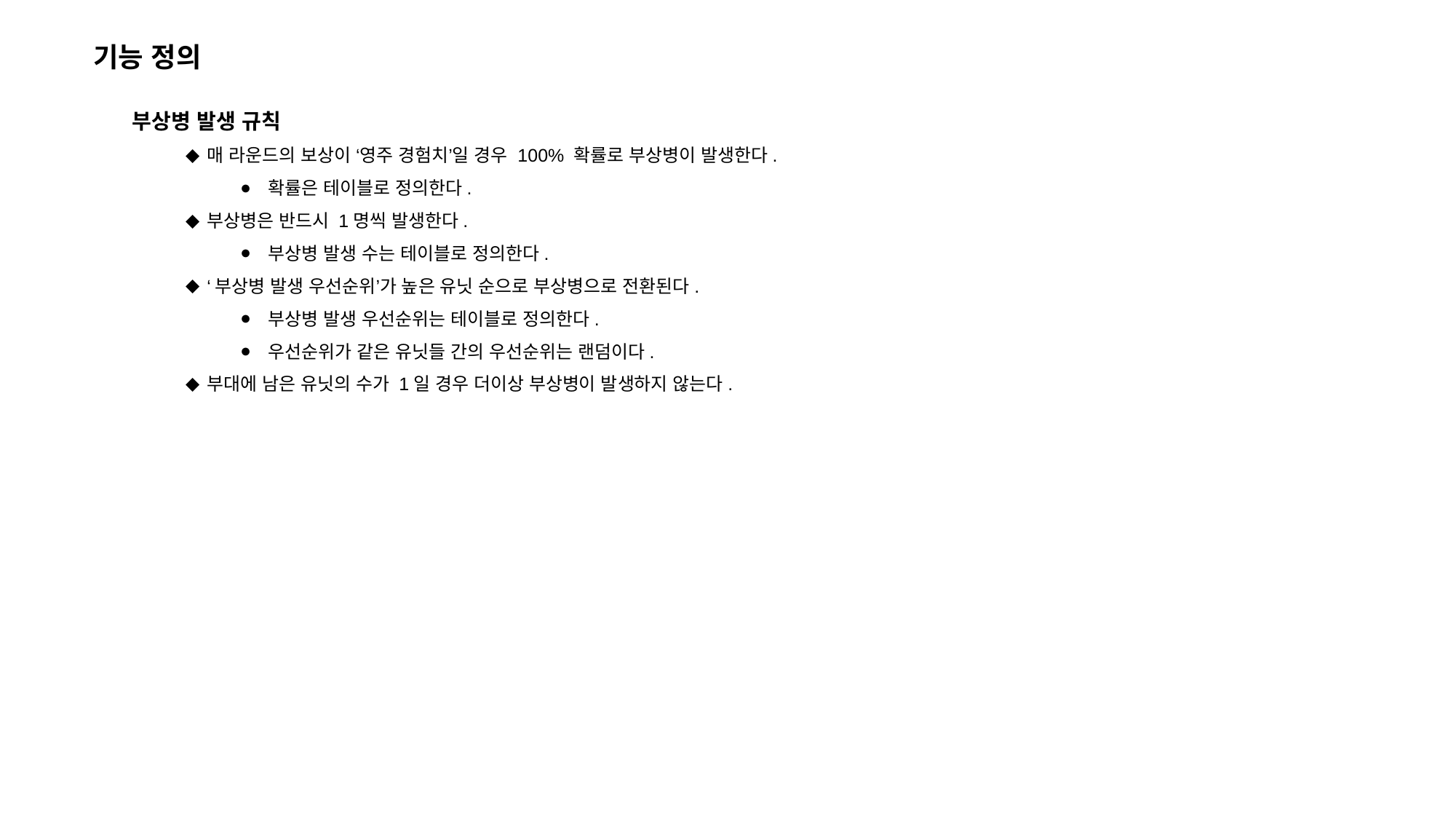

기능 정의
부상병 발생 규칙
매 라운드의 보상이 ‘영주 경험치’일 경우 100% 확률로 부상병이 발생한다.
확률은 테이블로 정의한다.
부상병은 반드시 1명씩 발생한다.
부상병 발생 수는 테이블로 정의한다.
‘부상병 발생 우선순위’가 높은 유닛 순으로 부상병으로 전환된다.
부상병 발생 우선순위는 테이블로 정의한다.
우선순위가 같은 유닛들 간의 우선순위는 랜덤이다.
부대에 남은 유닛의 수가 1일 경우 더이상 부상병이 발생하지 않는다.